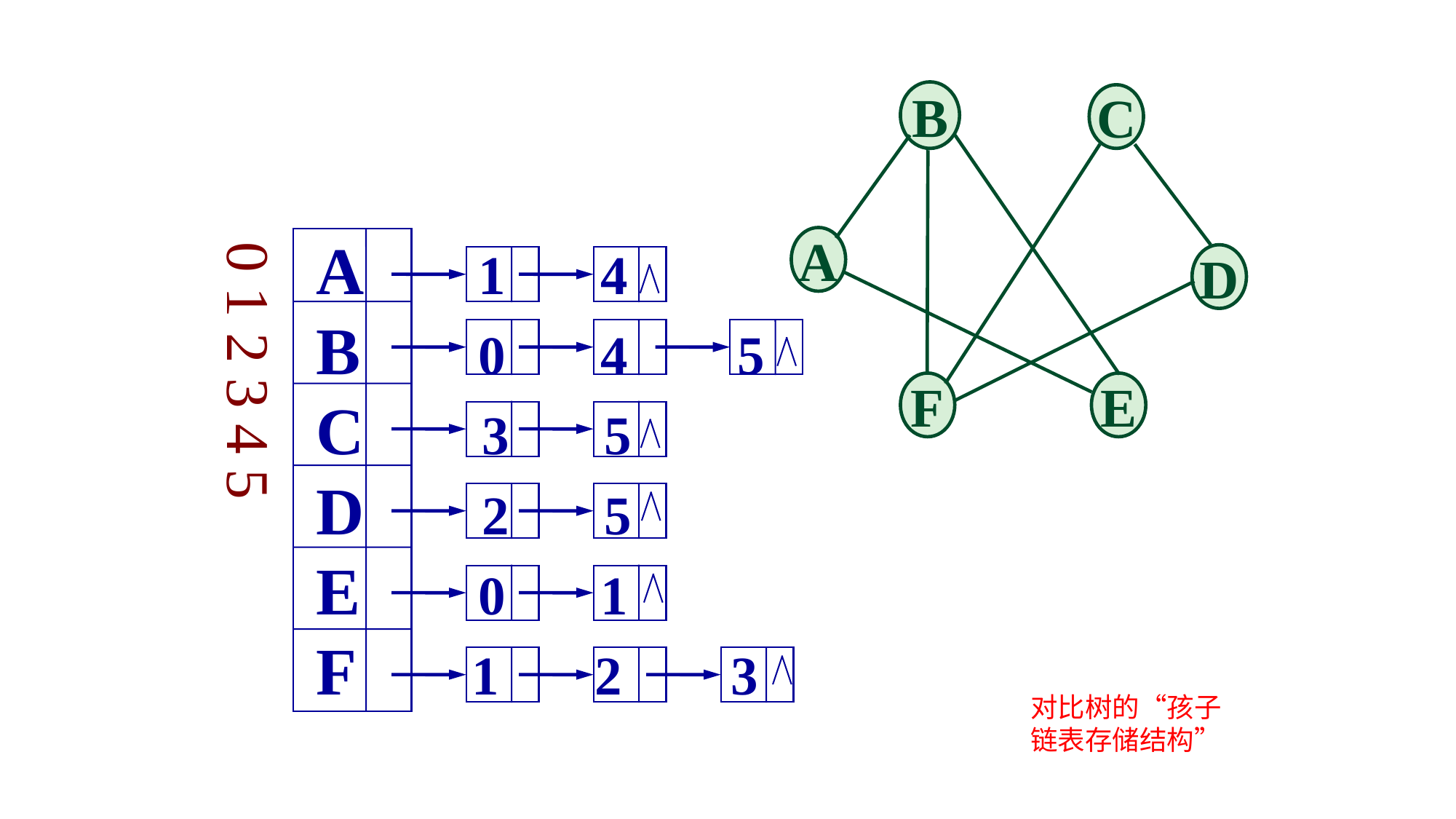

B
C

A
D

F
E
    A       1       4
    B       0       4        5
    C       3       5
    D       2       5
    E       0       1
    F       1       2        3

0 1 2 3 4 5

对比树的“孩子链表存储结构”